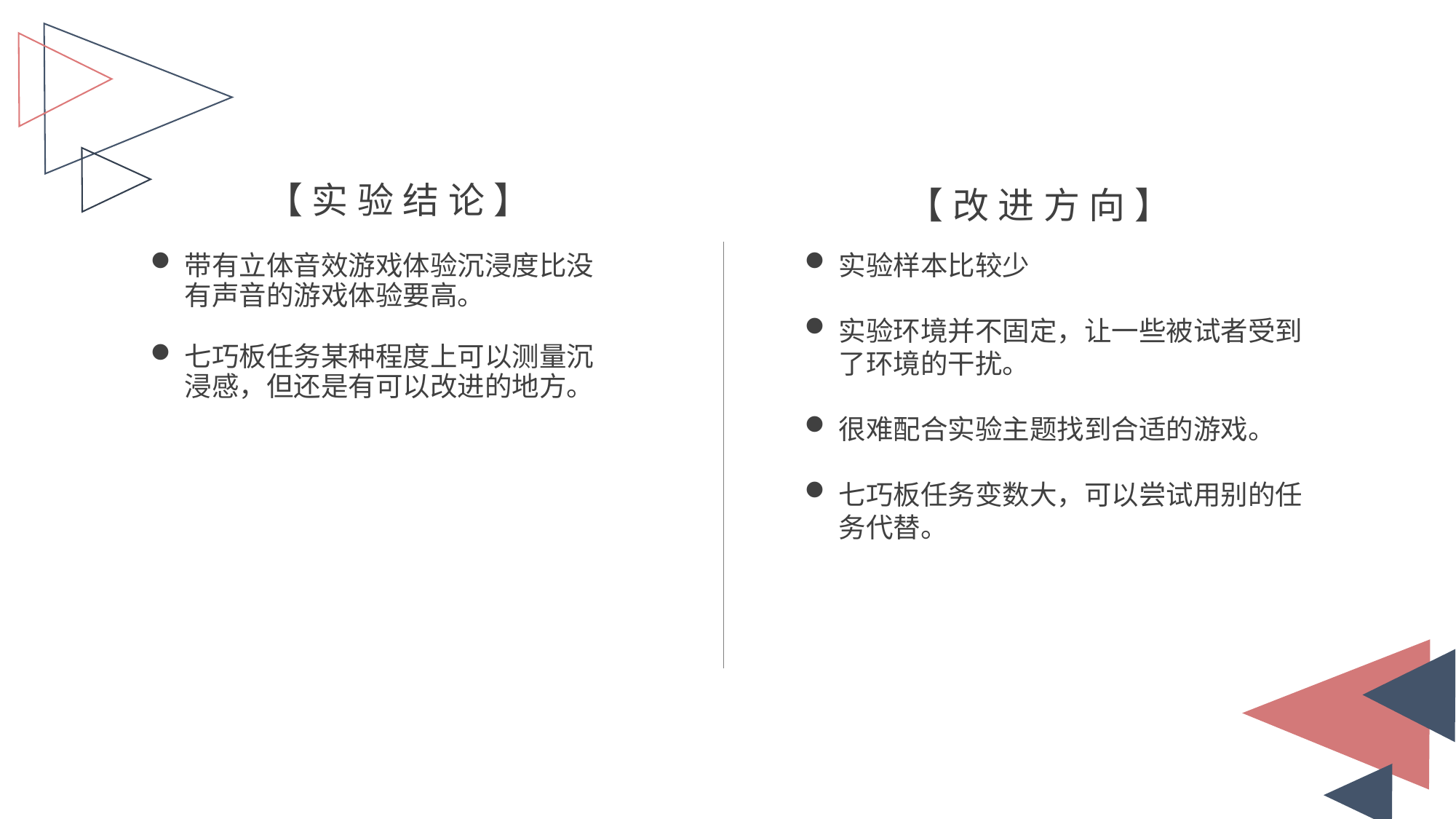

【实验结论】
【改进方向】

实验样本比较少

实验环境并不固定，让一些被试者受到了环境的干扰。

很难配合实验主题找到合适的游戏。

七巧板任务变数大，可以尝试用别的任务代替。

带有立体音效游戏体验沉浸度比没有声音的游戏体验要高。

七巧板任务某种程度上可以测量沉浸感，但还是有可以改进的地方。